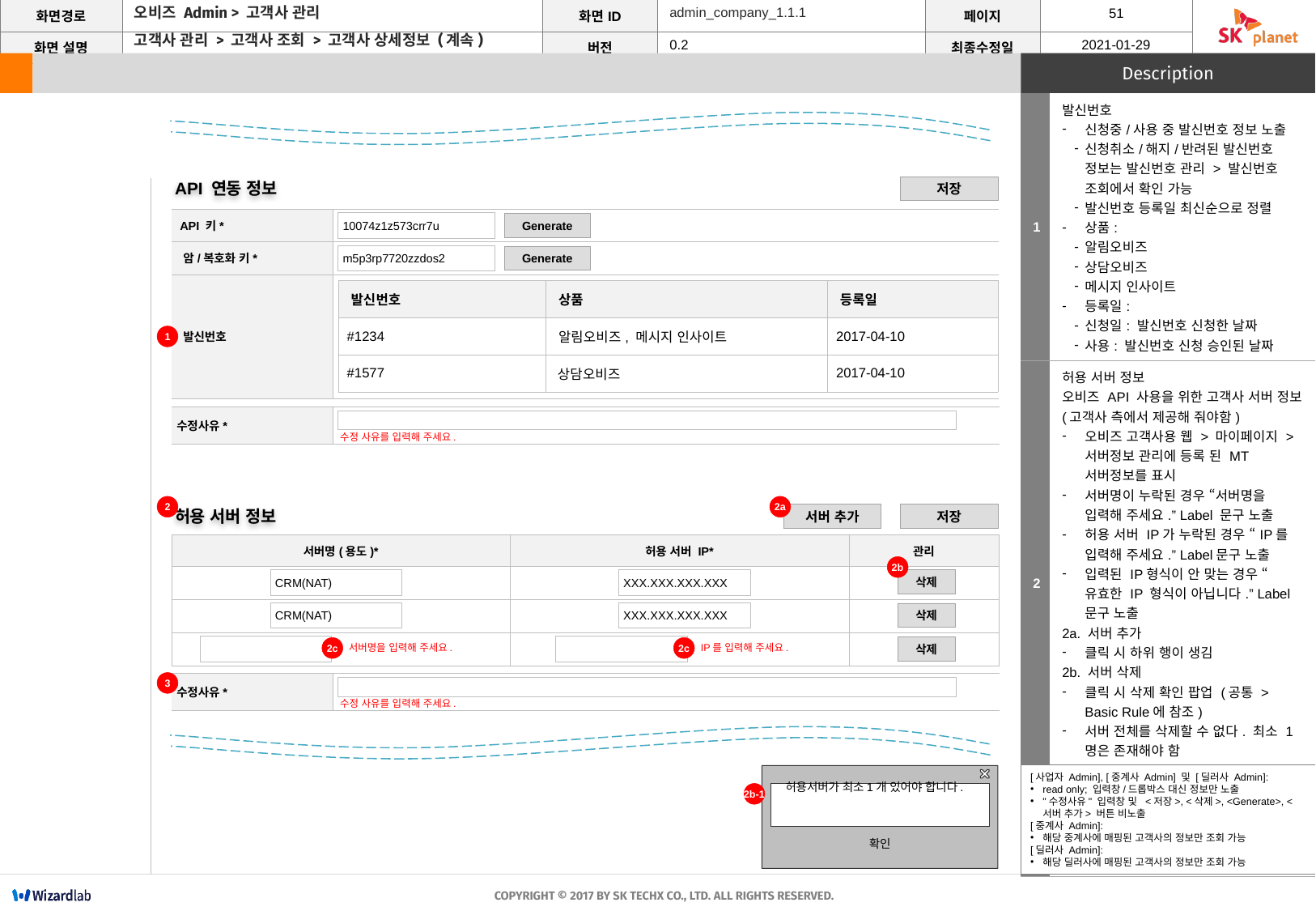

admin_company_1.1.1
오비즈 Admin > 고객사 관리
고객사 관리 > 고객사 조회 > 고객사 상세정보 (계속)
| 1 | 발신번호 신청중/사용 중 발신번호 정보 노출 신청취소/해지/반려된 발신번호 정보는 발신번호 관리 > 발신번호 조회에서 확인 가능 발신번호 등록일 최신순으로 정렬 상품: 알림오비즈 상담오비즈 메시지 인사이트 등록일: 신청일: 발신번호 신청한 날짜 사용: 발신번호 신청 승인된 날짜 |
| --- | --- |
| 2 | 허용 서버 정보 오비즈 API 사용을 위한 고객사 서버 정보(고객사 측에서 제공해 줘야함) 오비즈 고객사용 웹 > 마이페이지 > 서버정보 관리에 등록 된 MT서버정보를 표시 서버명이 누락된 경우 “서버명을 입력해 주세요.” Label 문구 노출 허용 서버 IP가 누락된 경우 “IP를 입력해 주세요.” Label문구 노출 입력된 IP형식이 안 맞는 경우 “유효한 IP 형식이 아닙니다.” Label문구 노출 2a. 서버 추가 클릭 시 하위 행이 생김 2b. 서버 삭제 클릭 시 삭제 확인 팝업 (공통 > Basic Rule에 참조) 서버 전체를 삭제할 수 없다. 최소 1명은 존재해야 함 등록된 허용 서버 정보가 1밖에 없는 경우 2b 클릭 시 2b-1 팝업 노출 |
| 3 | 수정 사유 사용 여부를 제외한 항목이 변경될 경우 필수 항목 |

API 연동 정보
저장
| API 키\* |  |
| --- | --- |
| 암/복호화 키\* |  |
| 발신번호 |  |
10074z1z573crr7u
Generate
m5p3rp7720zzdos2
Generate
| 발신번호 | 상품 | 등록일 |
| --- | --- | --- |
| #1234 | 알림오비즈, 메시지 인사이트 | 2017-04-10 |
| #1577 | 상담오비즈 | 2017-04-10 |
1
| 수정사유\* |  |
| --- | --- |

수정 사유를 입력해 주세요.
2
2a
허용 서버 정보
서버 추가
저장
| 서버명(용도)\* | 허용 서버 IP\* | 관리 |
| --- | --- | --- |
|  |  |  |
|  |  |  |
|  |  |  |
2b
CRM(NAT)
XXX.XXX.XXX.XXX
삭제
CRM(NAT)
XXX.XXX.XXX.XXX
삭제
서버명을 입력해 주세요.
IP를 입력해 주세요.

삭제
2c
2c
3
| 수정사유\* |  |
| --- | --- |

수정 사유를 입력해 주세요.

[사업자 Admin], [중계사 Admin] 및 [딜러사 Admin]:
read only; 입력창/드롭박스 대신 정보만 노출
"수정사유" 입력창 및  <저장>, <삭제>, <Generate>, <서버 추가> 버튼 비노출
[중계사 Admin]:
해당 중계사에 매핑된 고객사의 정보만 조회 가능
[딜러사 Admin]:
해당 딜러사에 매핑된 고객사의 정보만 조회 가능

허용서버가 최소1개 있어야 합니다.
확인
2b-1